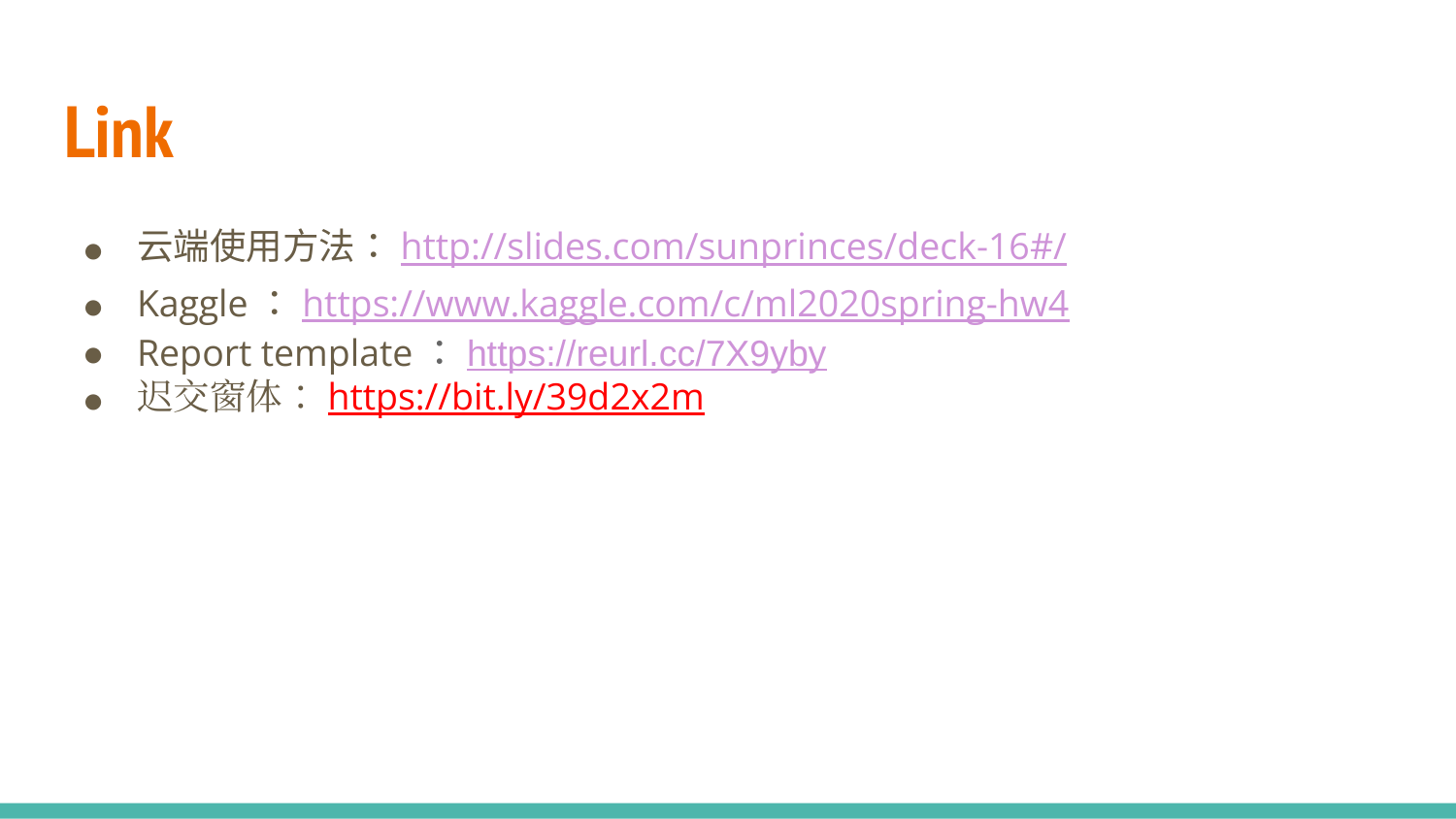

# Link
云端使用方法：http://slides.com/sunprinces/deck-16#/
Kaggle：https://www.kaggle.com/c/ml2020spring-hw4
Report template：https://reurl.cc/7X9yby
迟交窗体：https://bit.ly/39d2x2m